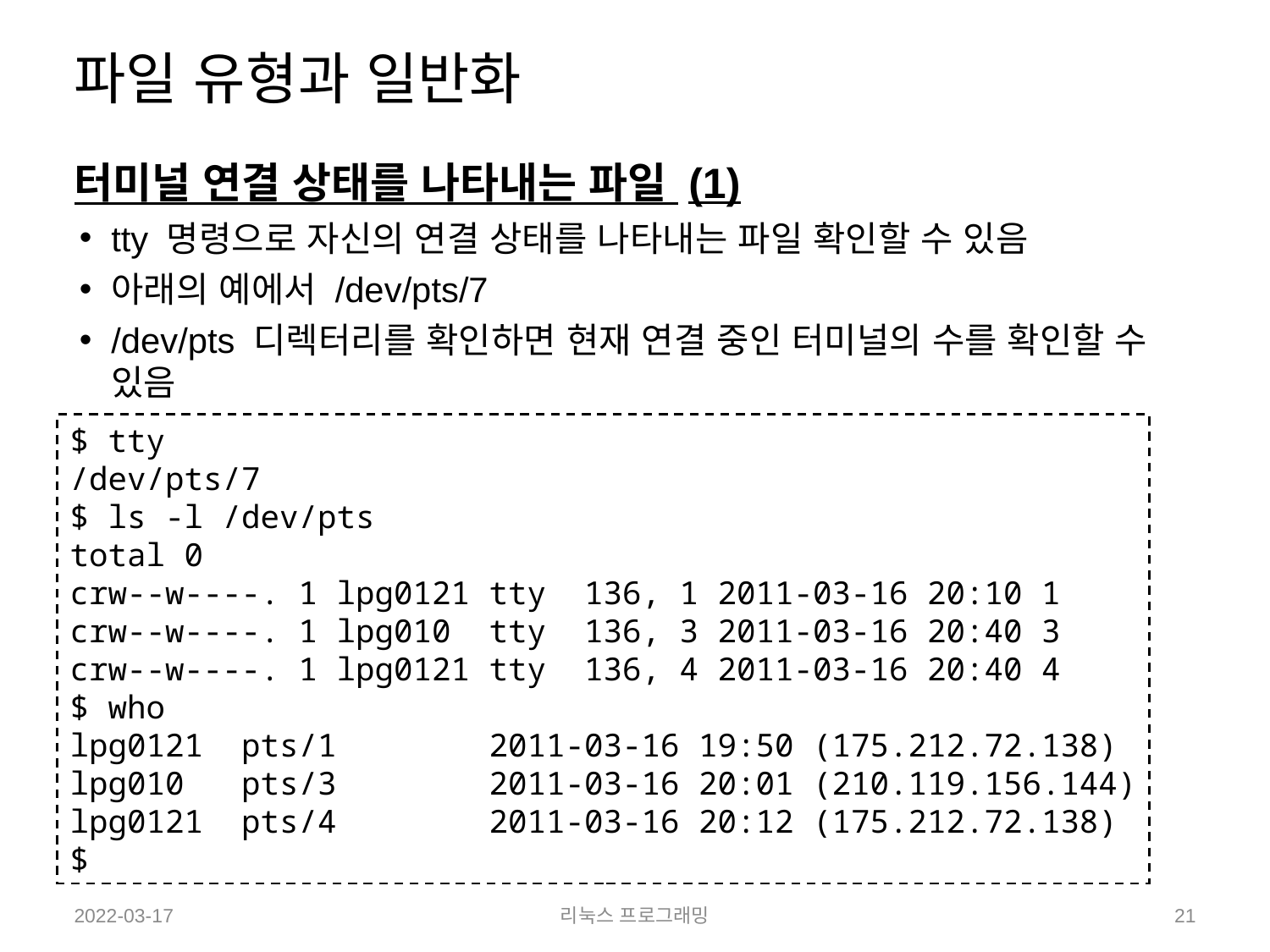

# 파일 유형과 일반화
터미널 연결 상태를 나타내는 파일 (1)
tty 명령으로 자신의 연결 상태를 나타내는 파일 확인할 수 있음
아래의 예에서 /dev/pts/7
/dev/pts 디렉터리를 확인하면 현재 연결 중인 터미널의 수를 확인할 수 있음

$ tty
/dev/pts/7
$ ls -l /dev/pts
total 0
crw--w----. 1 lpg0121 tty  136, 1 2011-03-16 20:10 1
crw--w----. 1 lpg010  tty  136, 3 2011-03-16 20:40 3
crw--w----. 1 lpg0121 tty  136, 4 2011-03-16 20:40 4
$ who
lpg0121  pts/1        2011-03-16 19:50 (175.212.72.138)
lpg010   pts/3        2011-03-16 20:01 (210.119.156.144)
lpg0121  pts/4        2011-03-16 20:12 (175.212.72.138)
$
2022-03-17
리눅스 프로그래밍
21